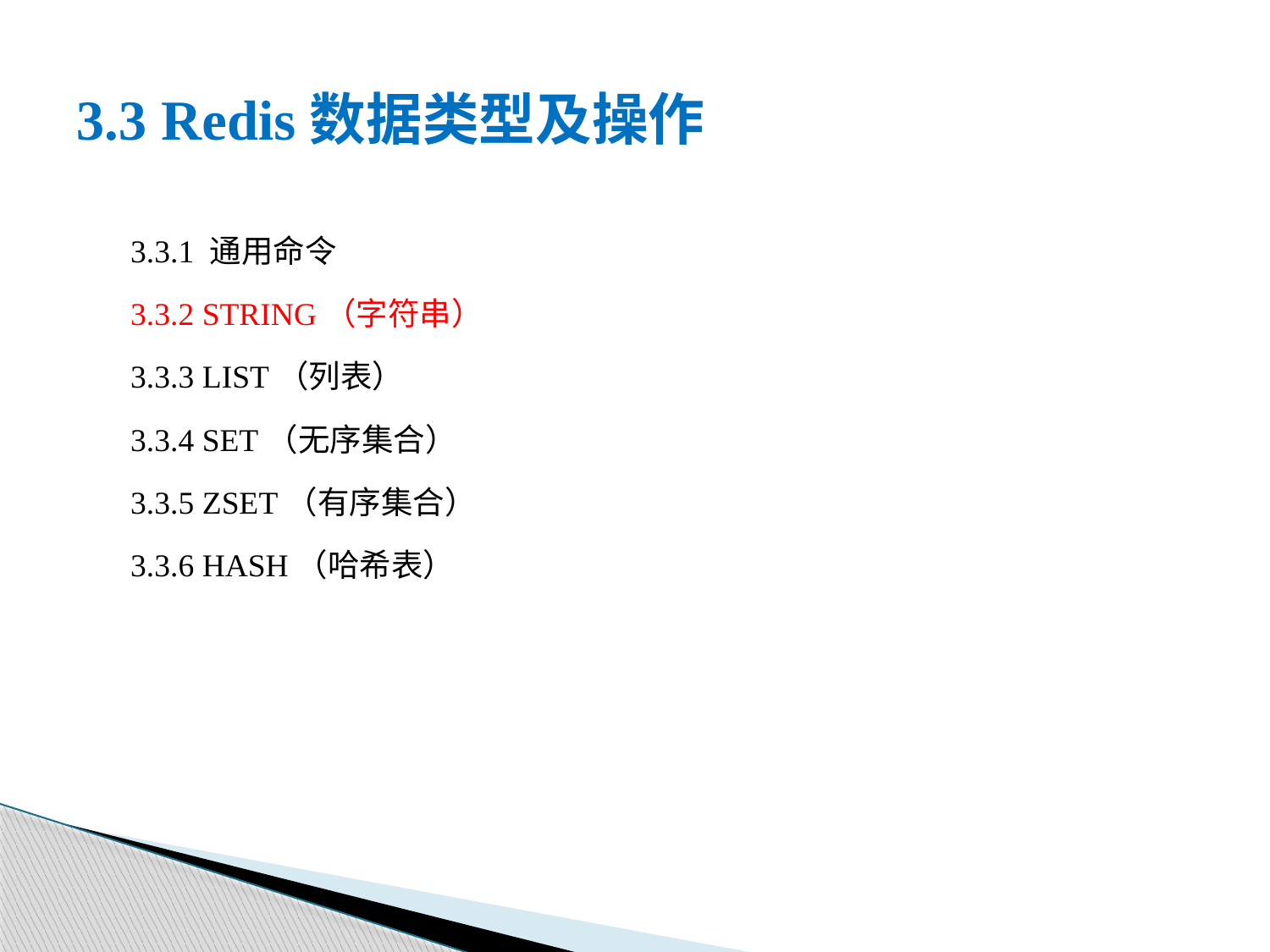

# 3.3 Redis数据类型及操作
3.3.1 通用命令
3.3.2 STRING（字符串）
3.3.3 LIST（列表）
3.3.4 SET（无序集合）
3.3.5 ZSET（有序集合）
3.3.6 HASH（哈希表）